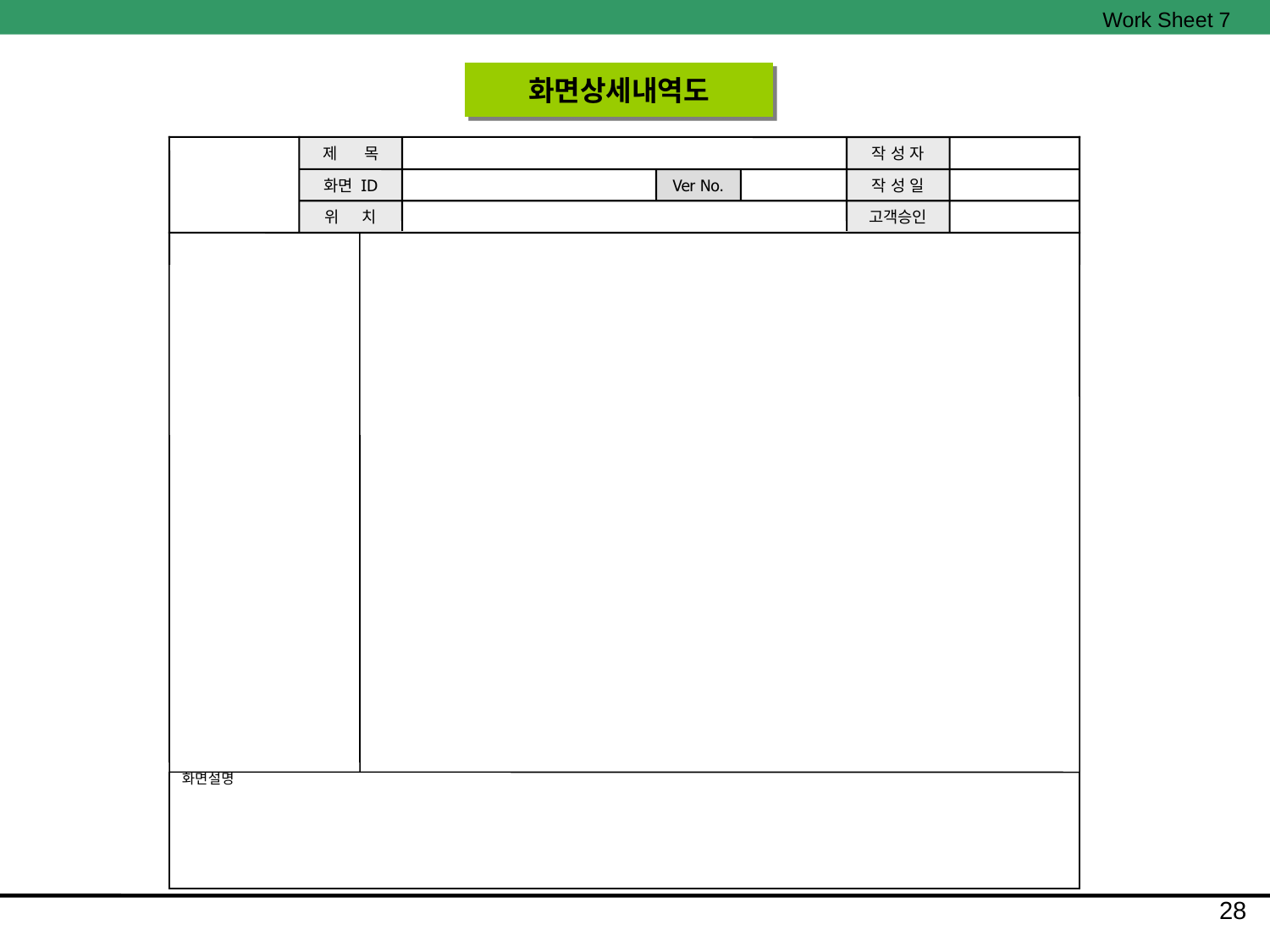

Work Sheet 7
화면상세내역도

제      목

작 성 자

화면 ID

Ver No.

작 성 일

위     치

고객승인

화면설명

28